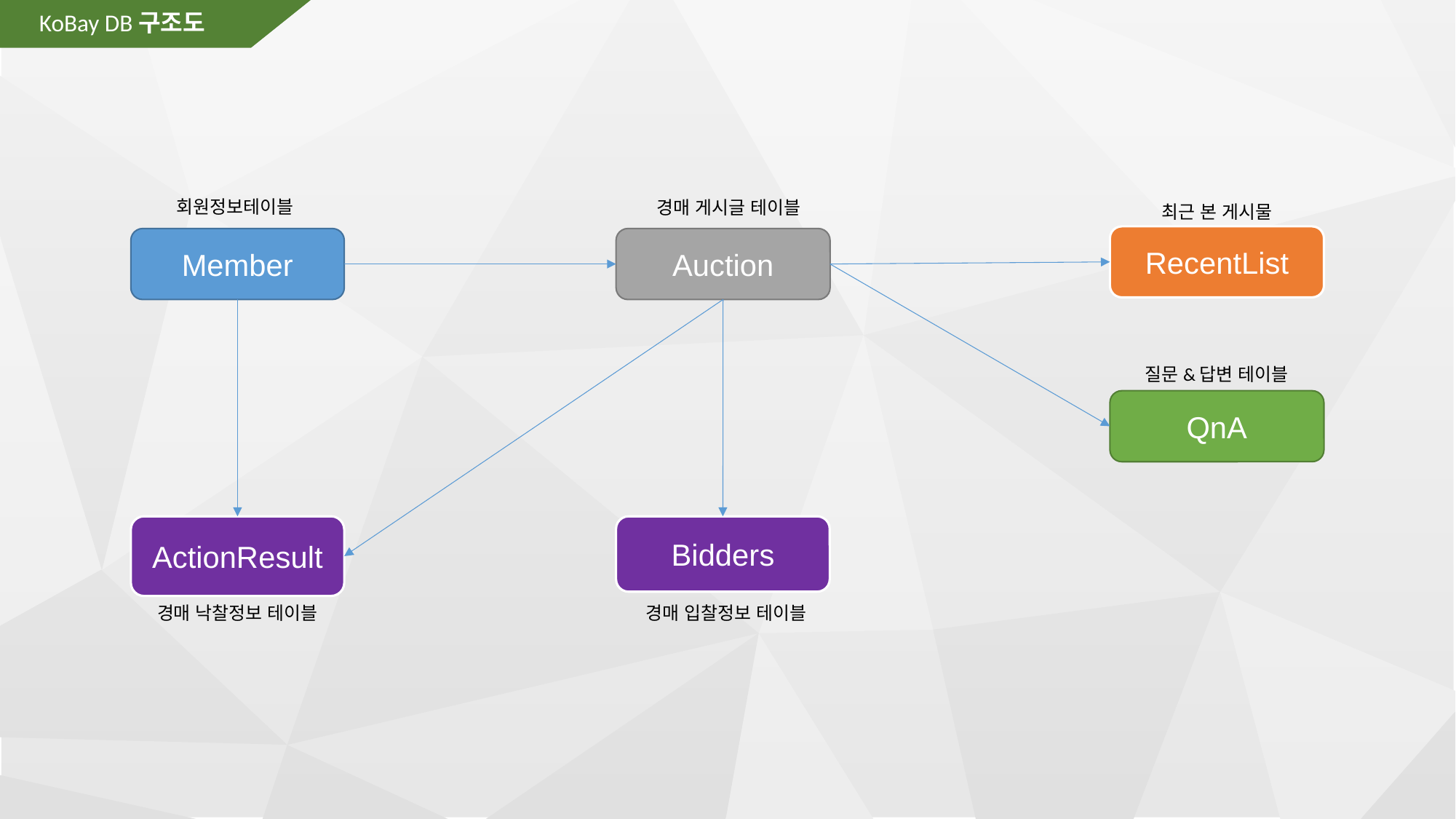

# KoBay DB구조도
회원정보테이블
경매 게시글 테이블
최근 본 게시물
RecentList
Member
Auction
질문&답변 테이블
QnA
ActionResult
Bidders
경매 낙찰정보 테이블
경매 입찰정보 테이블